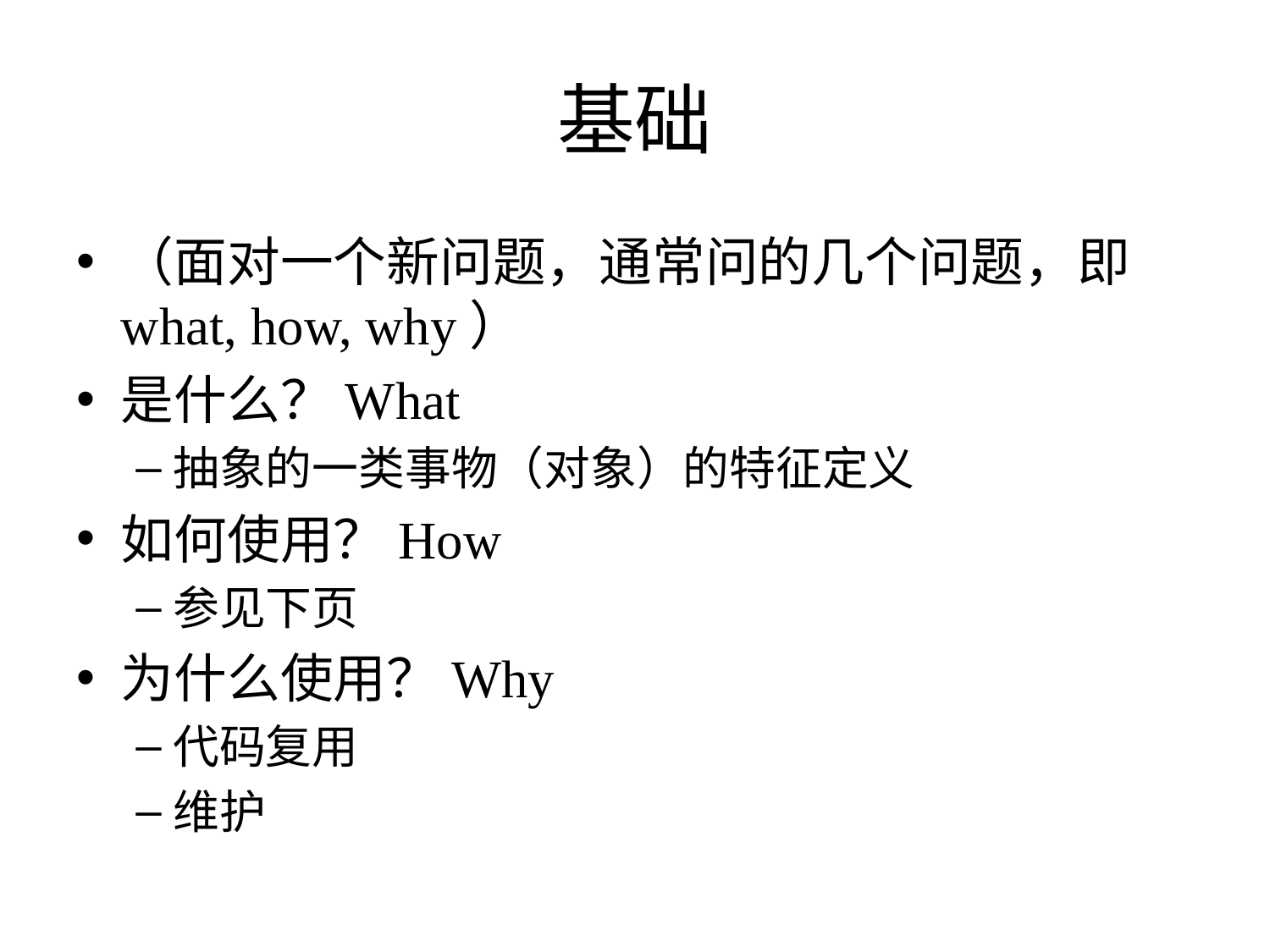

# 基础
（面对一个新问题，通常问的几个问题，即what, how, why）
是什么？What
抽象的一类事物（对象）的特征定义
如何使用？How
参见下页
为什么使用？Why
代码复用
维护